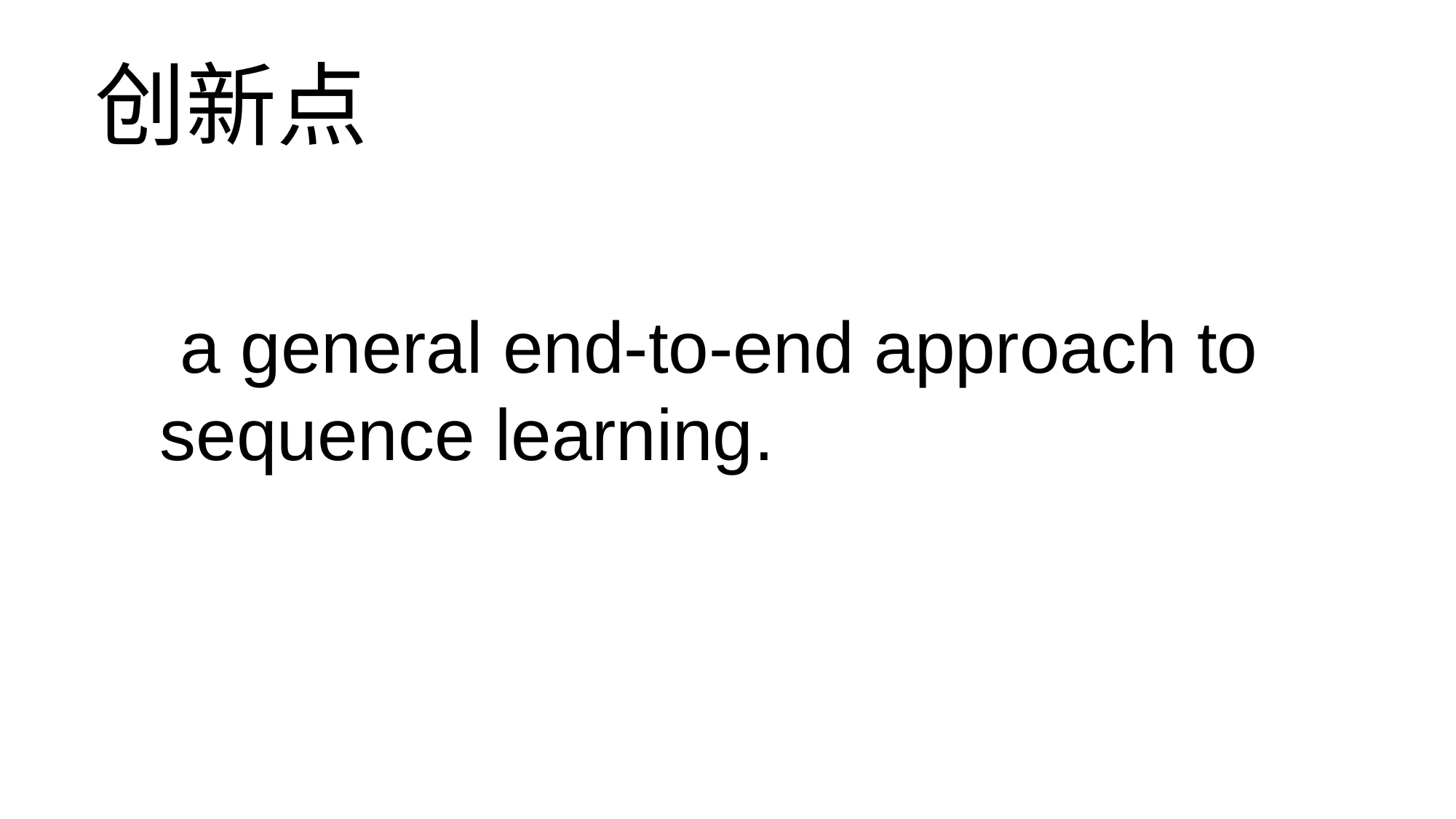

创新点
 a general end-to-end approach to sequence learning.